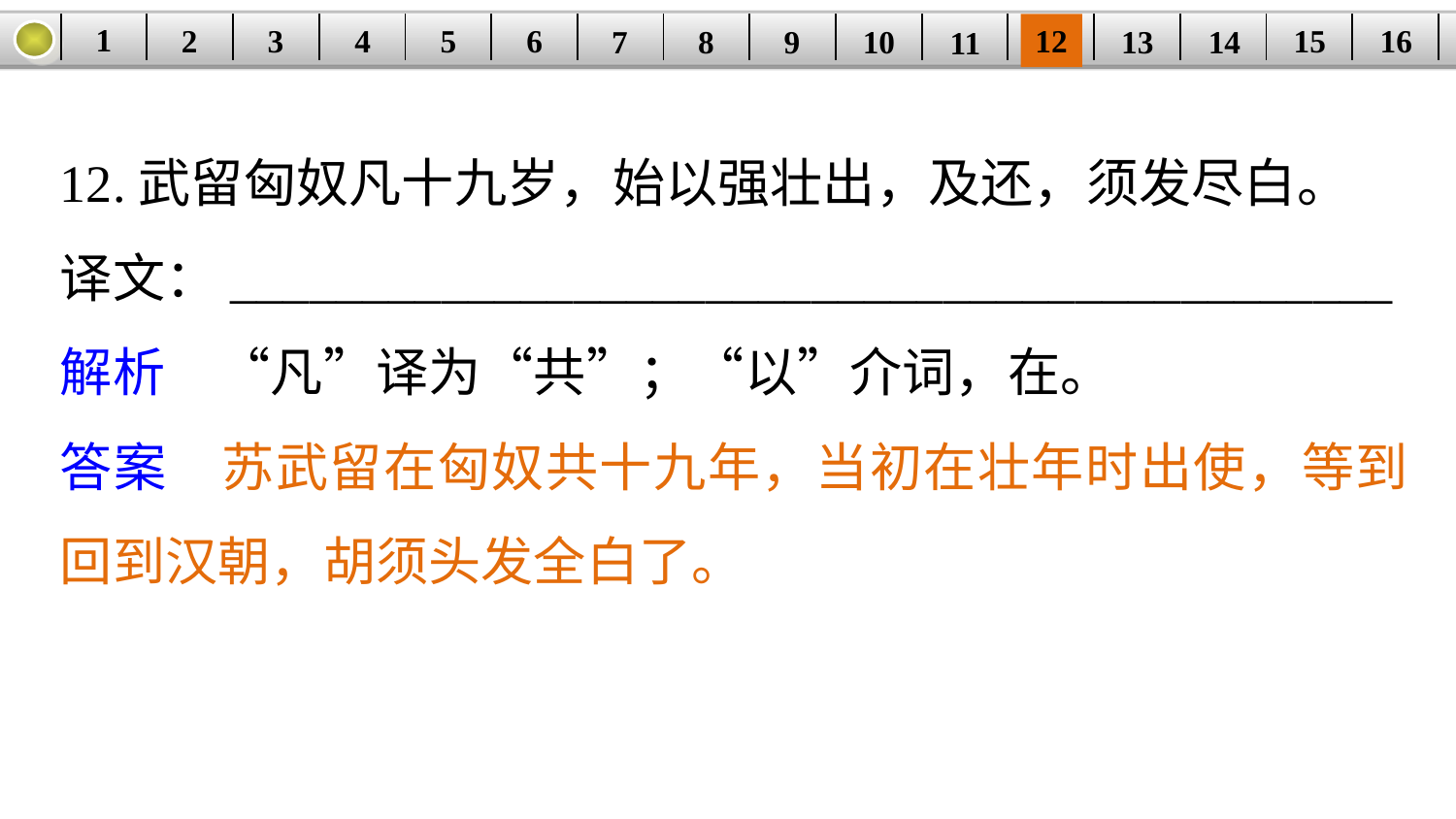

1
2
3
4
16
|  |  |  |  |  |  |  |  |  |  |  |  |  |  |  |  |
| --- | --- | --- | --- | --- | --- | --- | --- | --- | --- | --- | --- | --- | --- | --- | --- |
5
6
15
12
7
8
14
9
10
13
11

12.武留匈奴凡十九岁，始以强壮出，及还，须发尽白。
译文：____________________________________________
解析　“凡”译为“共”；“以”介词，在。
答案　苏武留在匈奴共十九年，当初在壮年时出使，等到回到汉朝，胡须头发全白了。